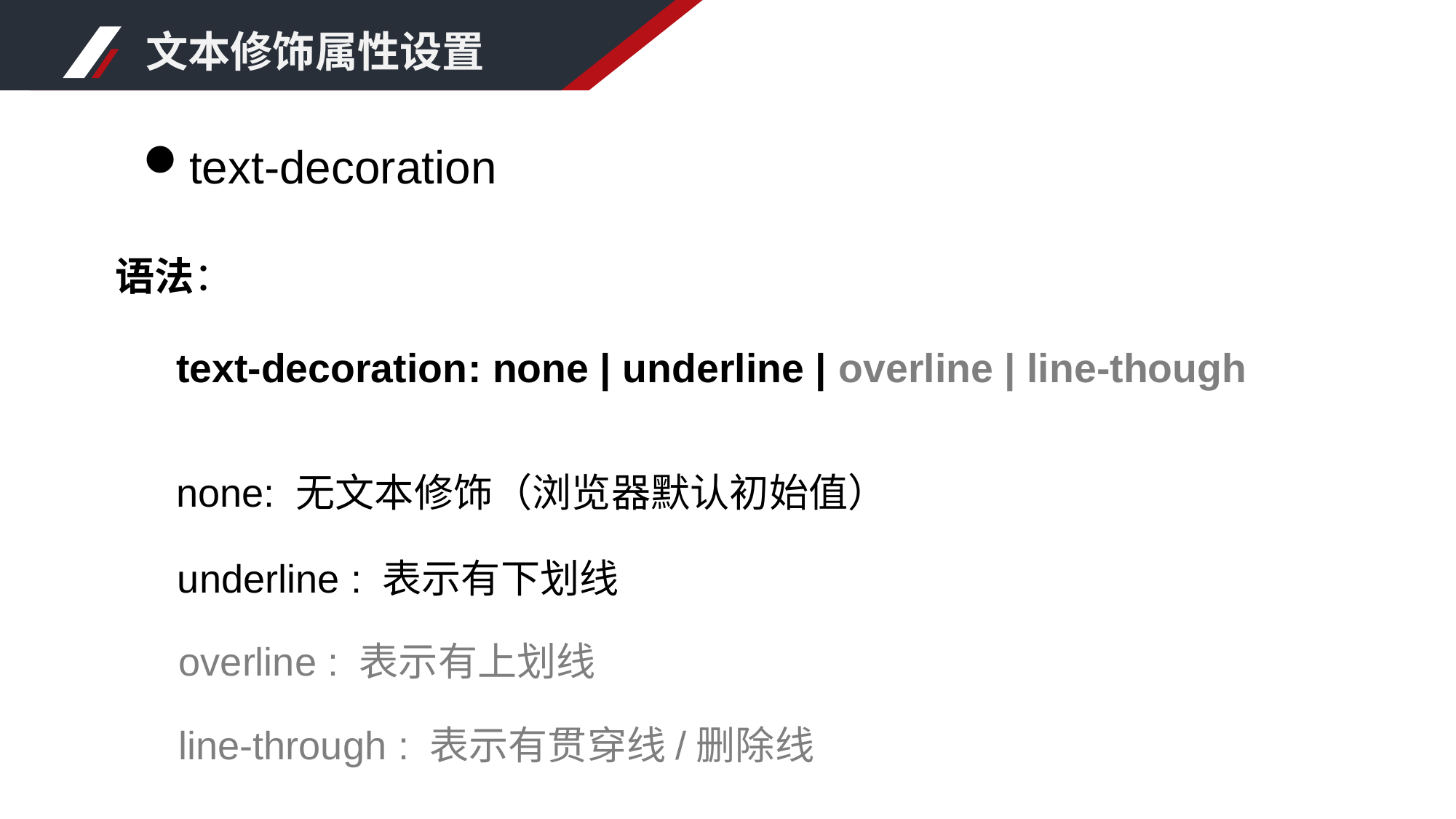

文本修饰属性设置
text-decoration
语法：
text-decoration: none | underline | overline | line-though
none: 无文本修饰（浏览器默认初始值）
underline : 表示有下划线
overline : 表示有上划线
line-through : 表示有贯穿线/删除线